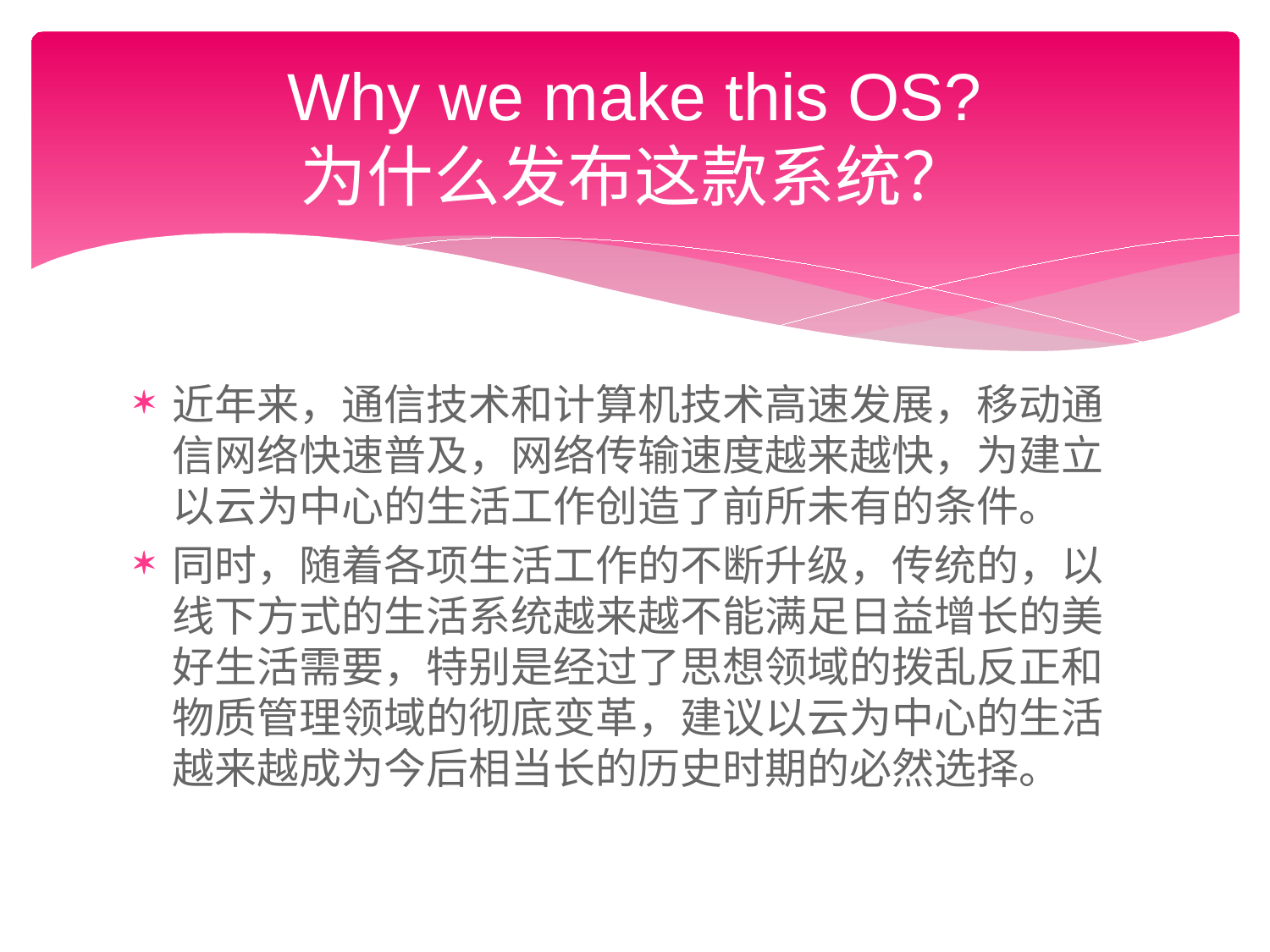

# Why we make this OS? 为什么发布这款系统？
近年来，通信技术和计算机技术高速发展，移动通信网络快速普及，网络传输速度越来越快，为建立以云为中心的生活工作创造了前所未有的条件。
同时，随着各项生活工作的不断升级，传统的，以线下方式的生活系统越来越不能满足日益增长的美好生活需要，特别是经过了思想领域的拨乱反正和物质管理领域的彻底变革，建议以云为中心的生活越来越成为今后相当长的历史时期的必然选择。